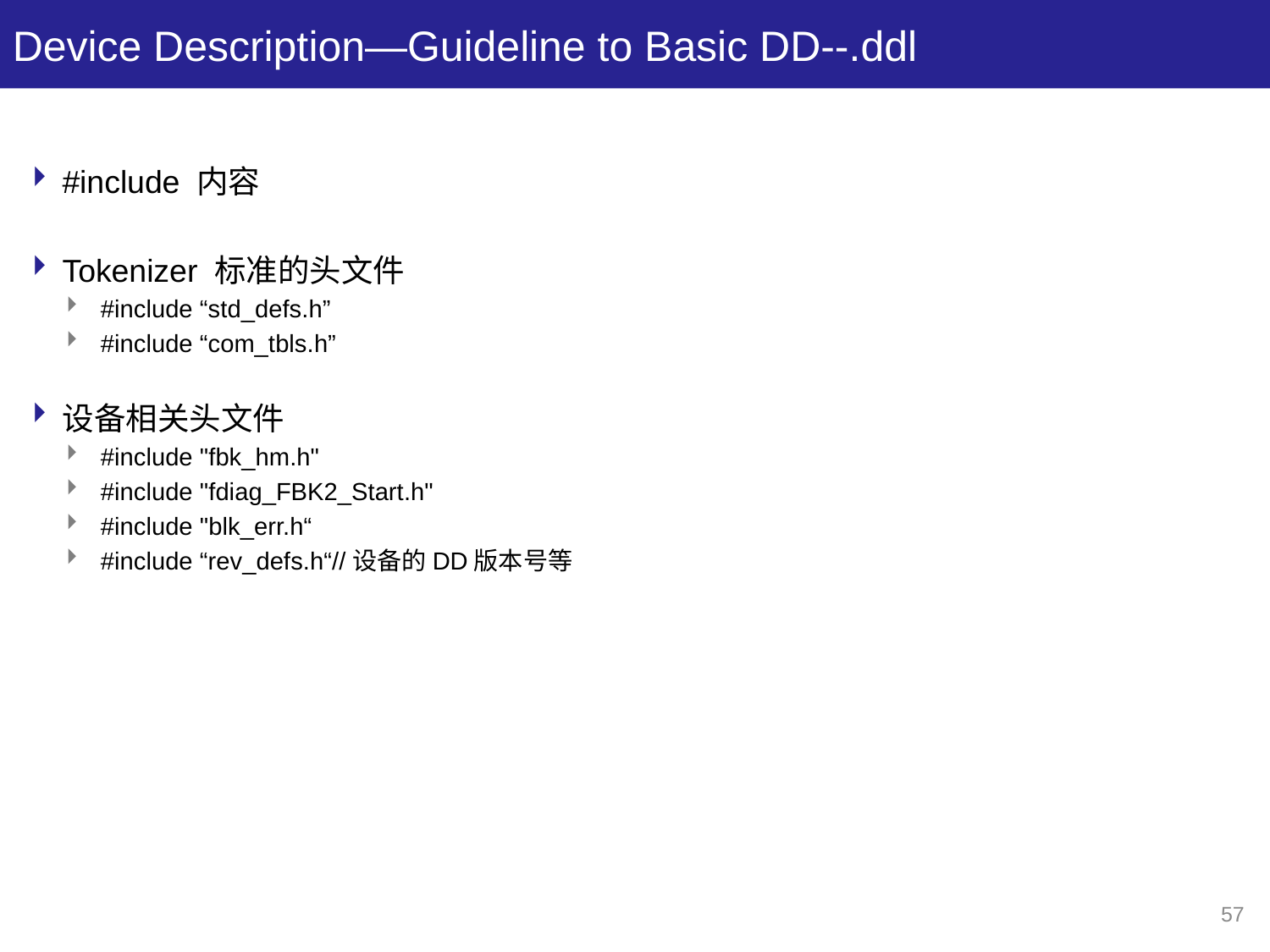

# Device Description—Guideline to Basic DD--.ddl

#include 内容

Tokenizer 标准的头文件
#include “std_defs.h”
#include “com_tbls.h”

设备相关头文件
#include "fbk_hm.h"
#include "fdiag_FBK2_Start.h"
#include "blk_err.h“
#include “rev_defs.h“//设备的DD版本号等

57